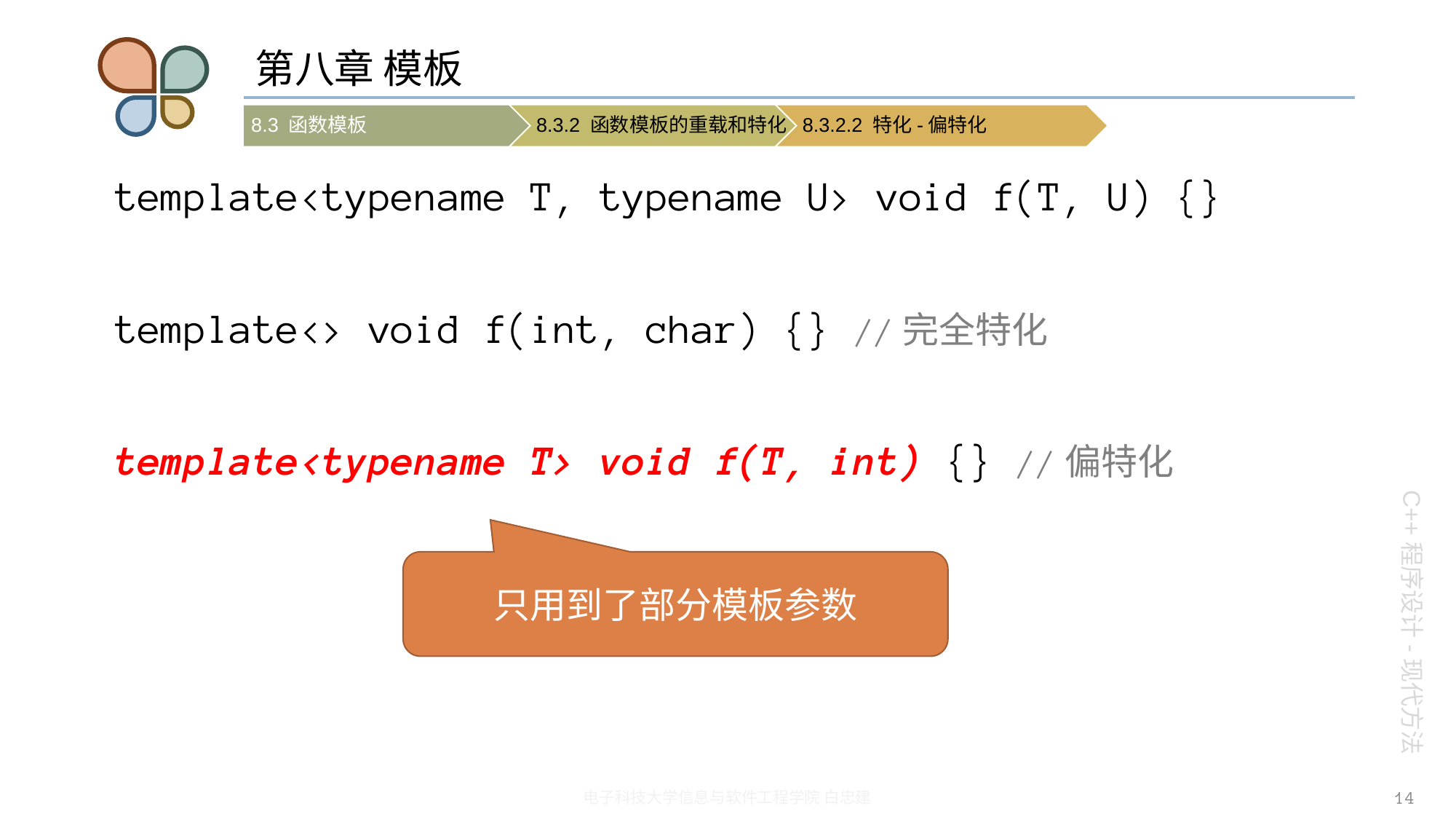

# 第八章 模板
8.3 函数模板
8.3.2 函数模板的重载和特化
8.3.2.2 特化-偏特化
template<typename T, typename U> void f(T, U) {}

template<> void f(int, char) {} //完全特化

template<typename T> void f(T, int) {} //偏特化
只用到了部分模板参数
14